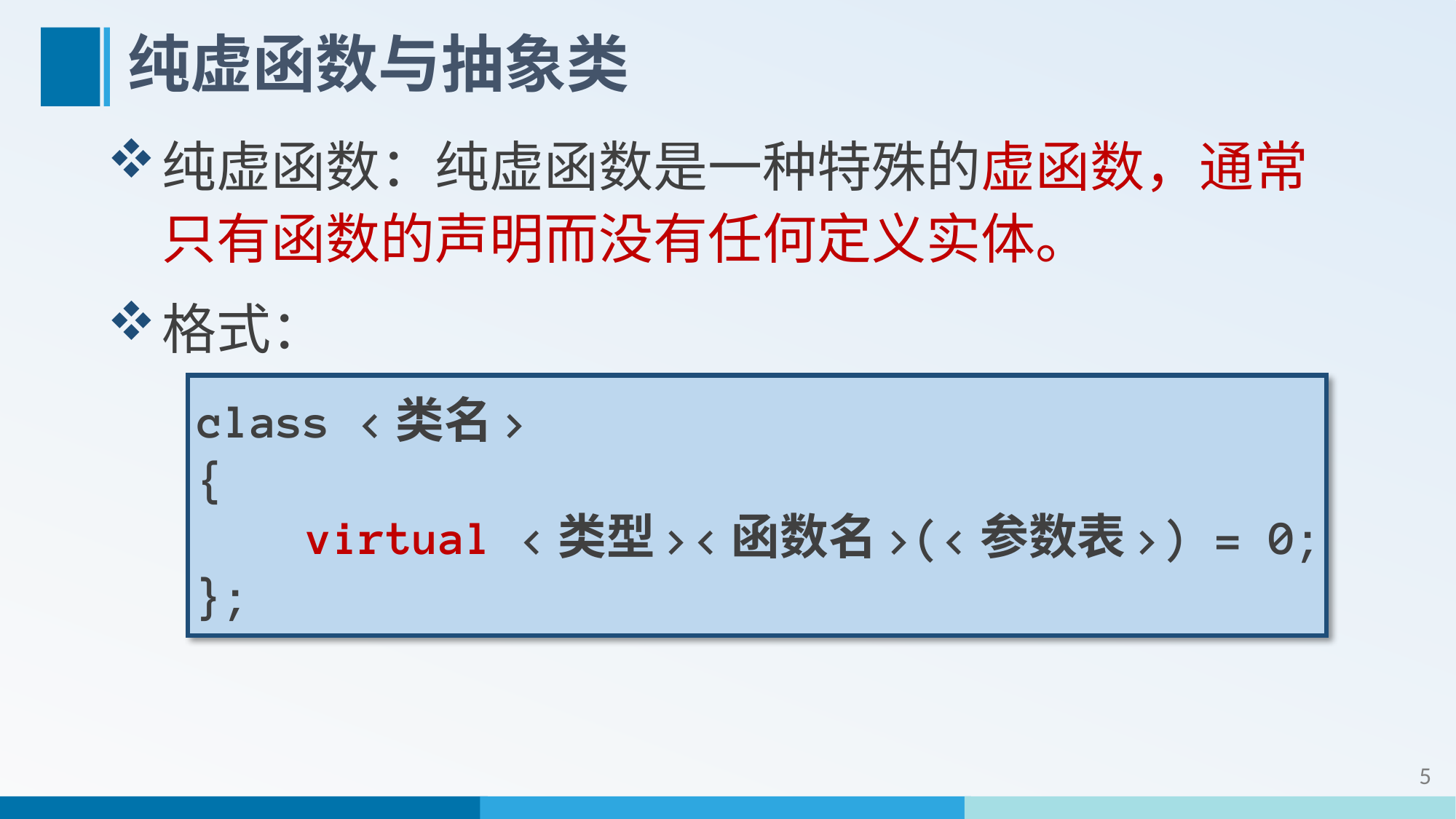

# 纯虚函数与抽象类
纯虚函数：纯虚函数是一种特殊的虚函数，通常只有函数的声明而没有任何定义实体。
格式：
class <类名>
{
　　virtual <类型><函数名>(<参数表>) = 0;
};